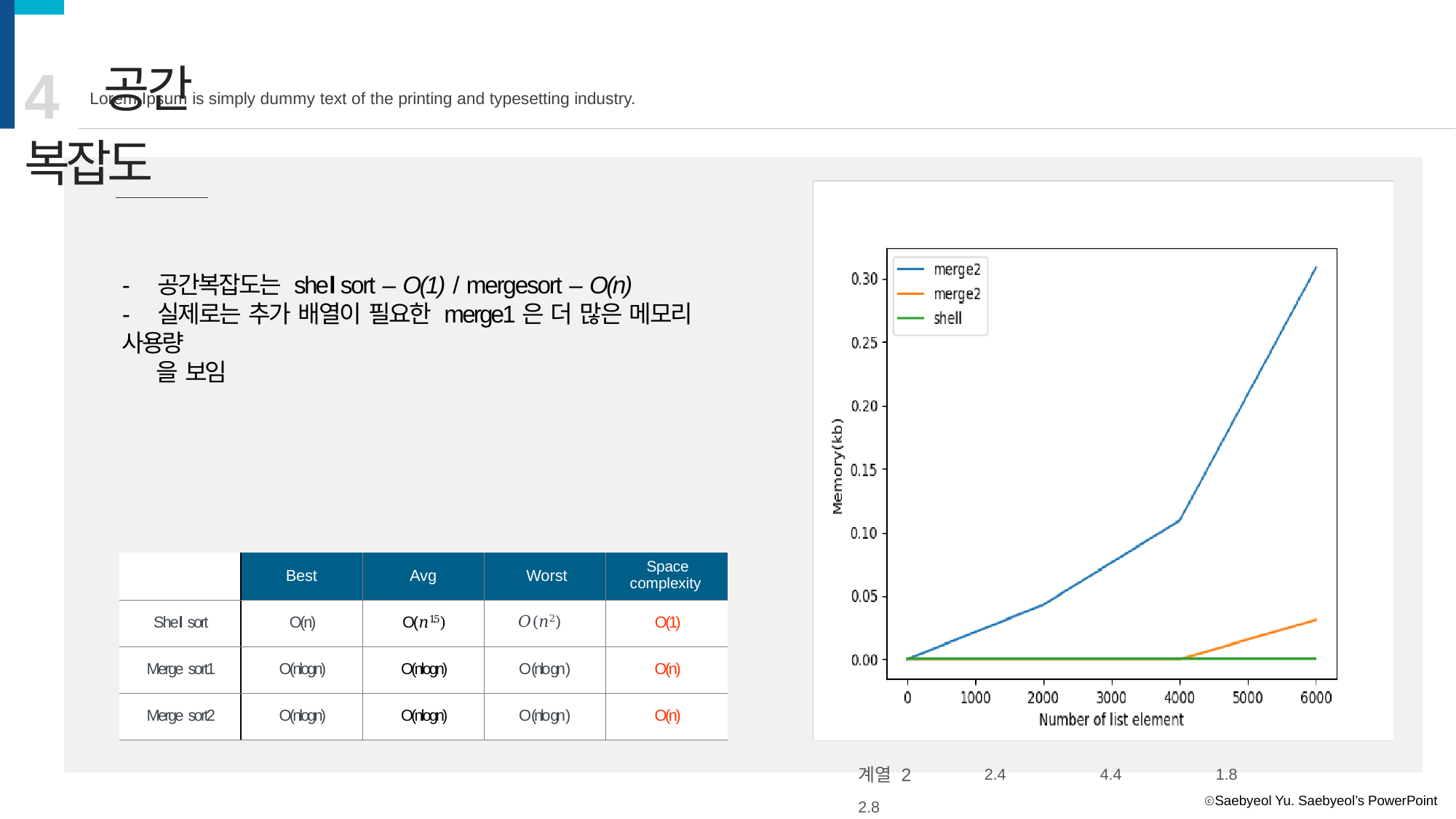

# 4 공간 복잡도
Lorem Ipsum is simply dummy text of the printing and typesetting industry.

차트 제목
6

5

4

제목	3
축
2

1

0
항목 1	항목 2	항목 3	항목 4
계열 1	4.3	2.5	3.5	4.5
계열 2	2.4	4.4	1.8	2.8
계열 3	2	2	3	5

-	공간복잡도는 shel sort – O(1) / mergesort – O(n)
-	실제로는 추가 배열이 필요한 merge1은 더 많은 메모리 사용량
을 보임
|  | Best | Avg | Worst | Space complexity |
| --- | --- | --- | --- | --- |
| Shel sort | O(n) | O(𝑛1.5) | 𝑂(𝑛2) | O(1) |
| Merge sort1 | O(nlogn) | O(nlogn) | O(nlogn) | O(n) |
| Merge sort2 | O(nlogn) | O(nlogn) | O(nlogn) | O(n) |
|  |  |  |  |  |
| --- | --- | --- | --- | --- |
|  |  |  |  |  |
|  |  |  |  |  |
|  |  |  |  |  |

ⓒSaebyeol Yu. Saebyeol’s PowerPoint